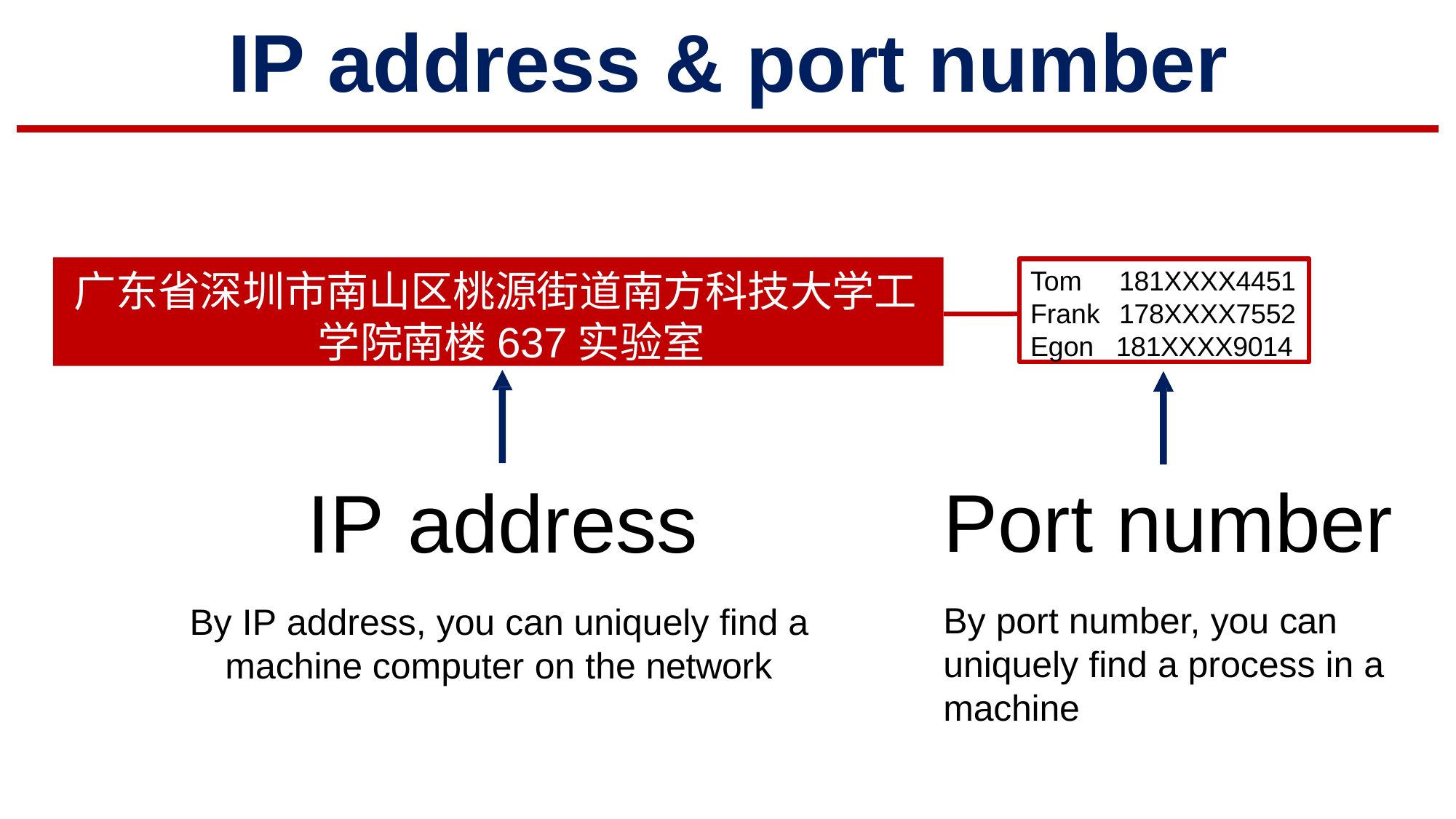

# IP address	& port number
广东省深圳市南山区桃源街道南方科技大学工学院南楼637实验室
Tom  181XXXX4451 Frank  178XXXX7552 Egon  181XXXX9014

Port number
By port number, you can uniquely find a process in a machine
IP address
By IP address, you can uniquely find a machine computer on the network